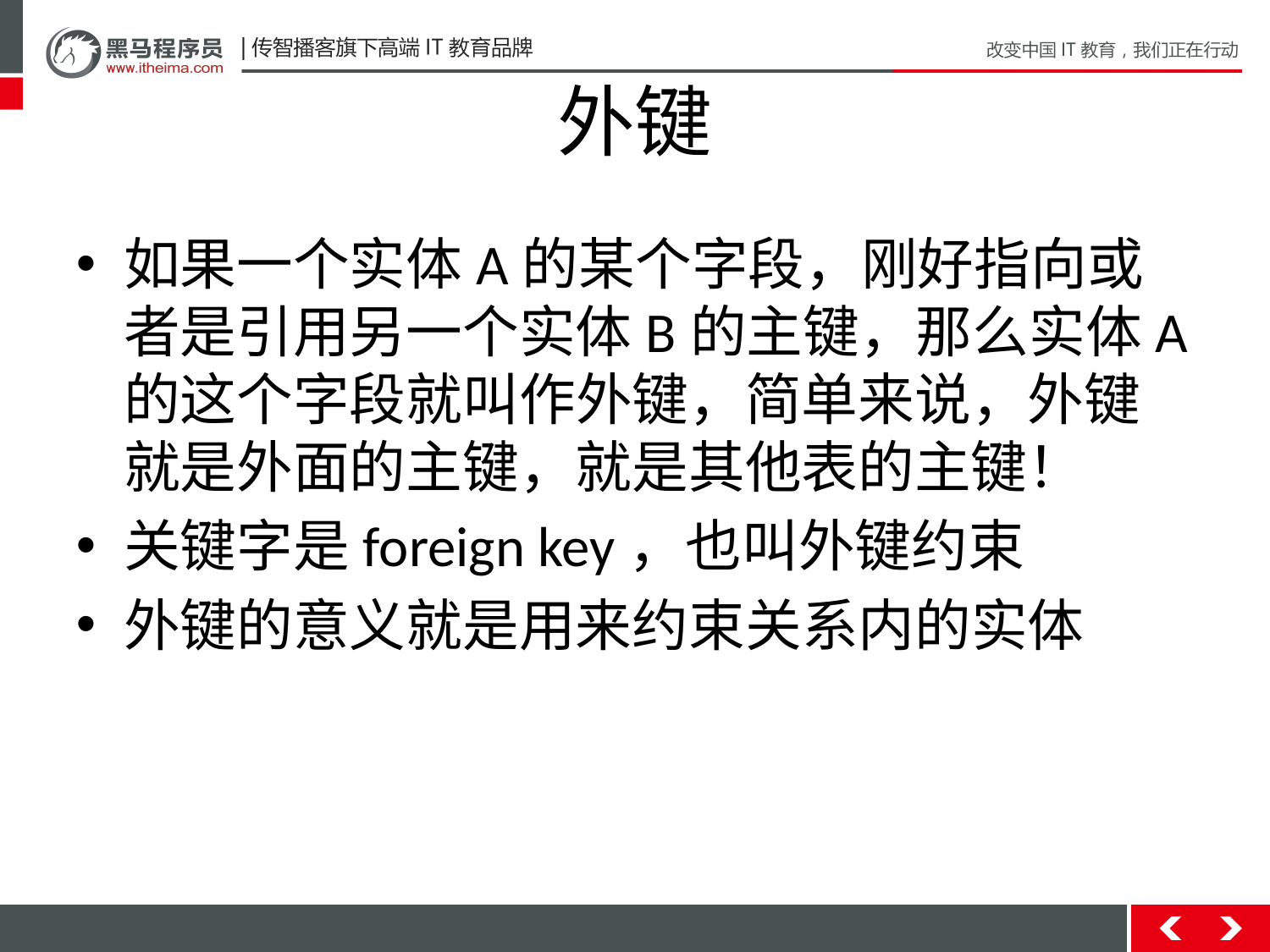

# 外键
如果一个实体A的某个字段，刚好指向或者是引用另一个实体B的主键，那么实体A的这个字段就叫作外键，简单来说，外键就是外面的主键，就是其他表的主键！
关键字是foreign key，也叫外键约束
外键的意义就是用来约束关系内的实体